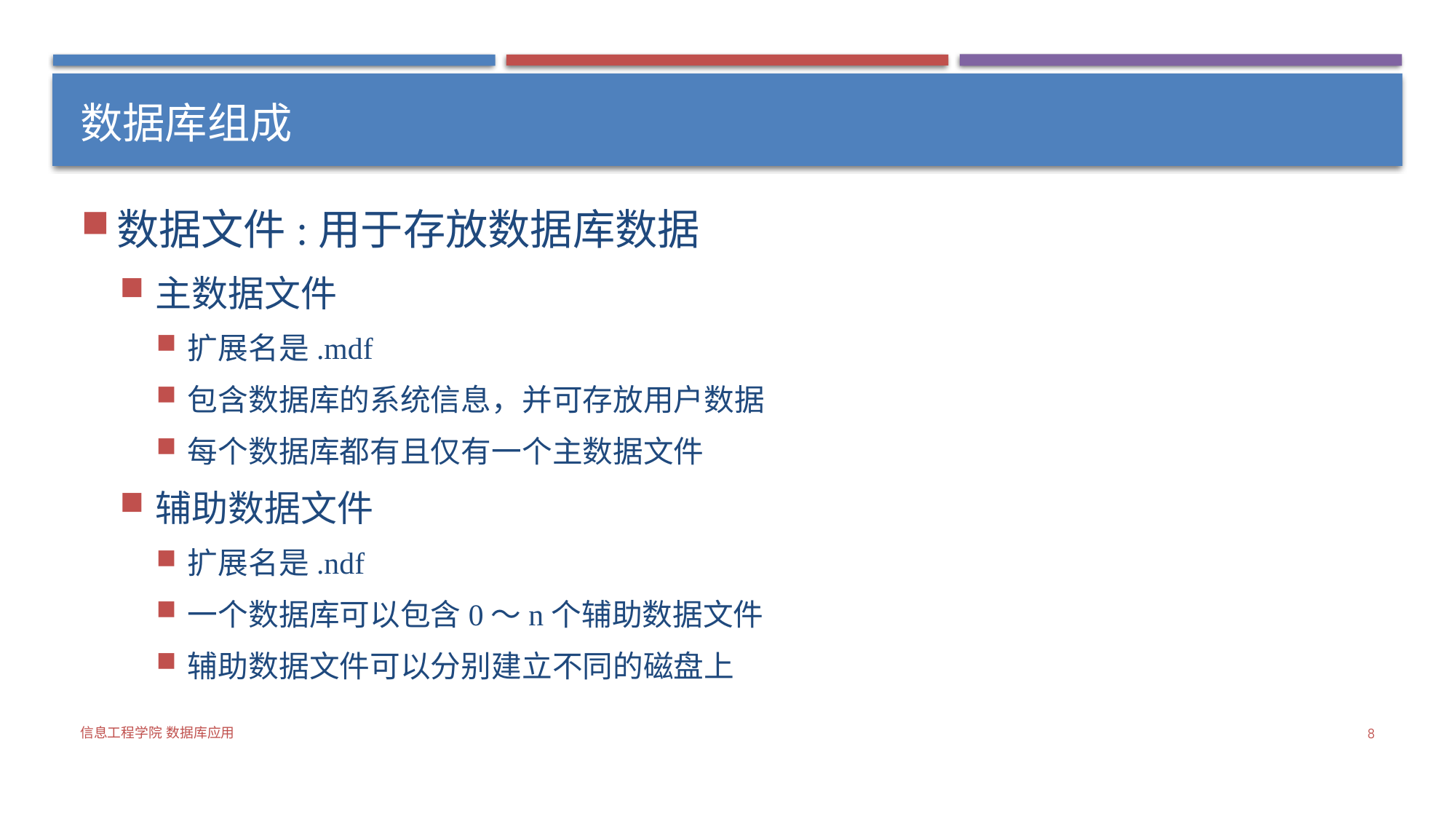

# 数据库组成
数据文件:用于存放数据库数据
主数据文件
扩展名是.mdf
包含数据库的系统信息，并可存放用户数据
每个数据库都有且仅有一个主数据文件
辅助数据文件
扩展名是.ndf
一个数据库可以包含0～n个辅助数据文件
辅助数据文件可以分别建立不同的磁盘上
信息工程学院 数据库应用
8